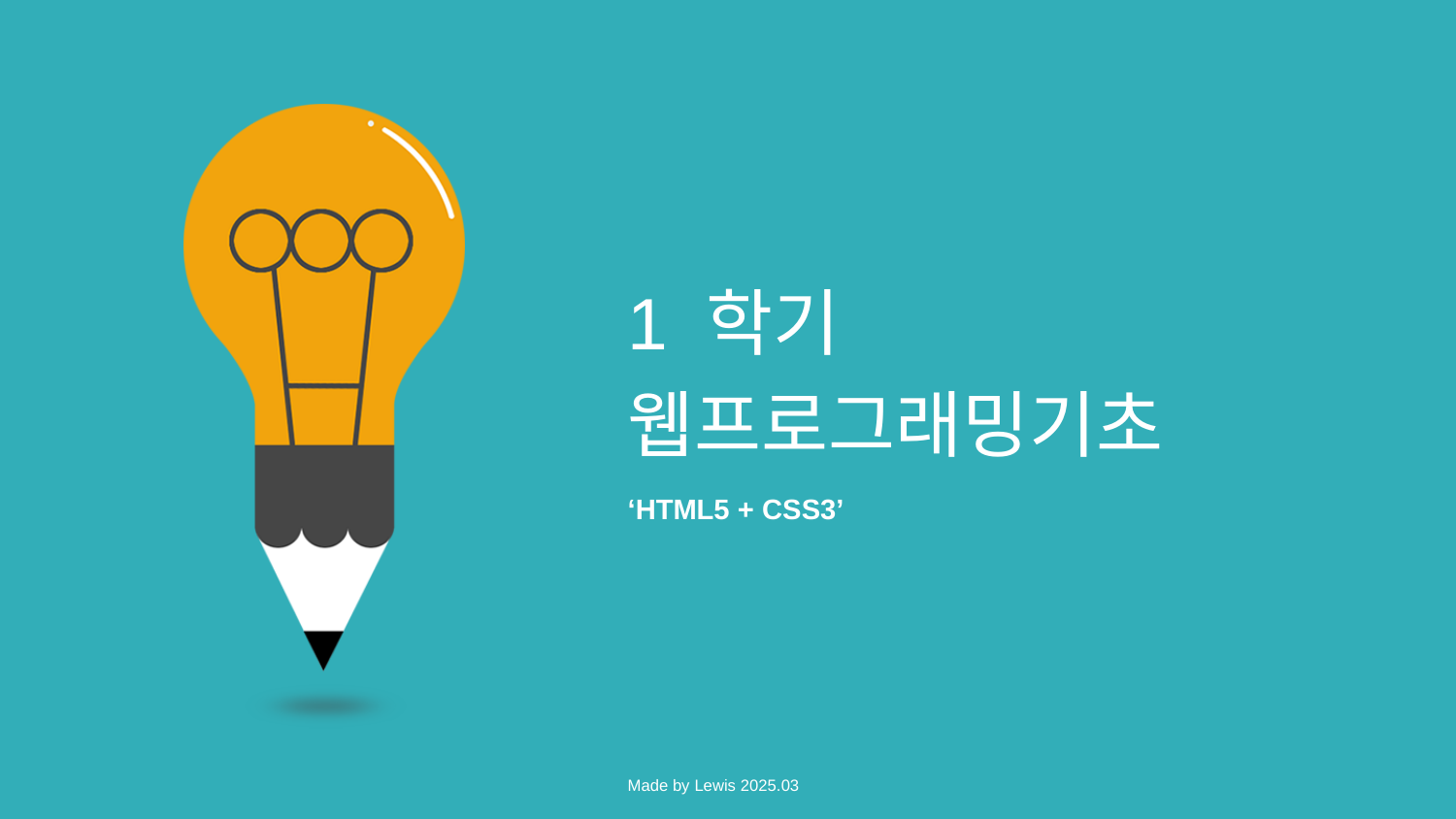

1 학기
웹프로그래밍기초
‘HTML5 + CSS3’
Made by Lewis 2025.03